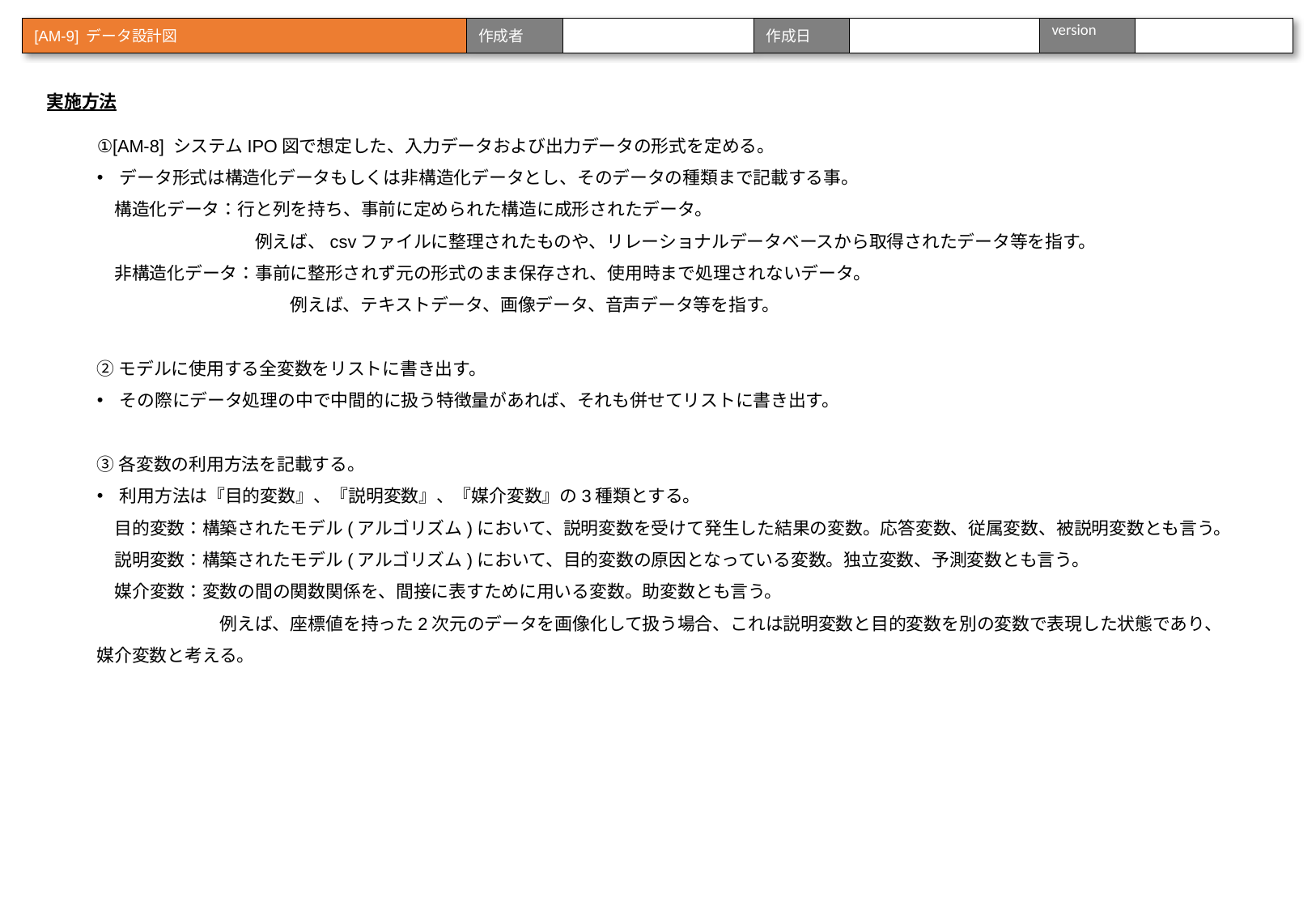

| [AM-9] データ設計図 | 作成者 |  | 作成日 |  | version |  |
| --- | --- | --- | --- | --- | --- | --- |
実施方法
①[AM-8] システムIPO図で想定した、入力データおよび出力データの形式を定める。
データ形式は構造化データもしくは非構造化データとし、そのデータの種類まで記載する事。
　構造化データ：行と列を持ち、事前に定められた構造に成形されたデータ。
　　　　　　　　　例えば、csvファイルに整理されたものや、リレーショナルデータベースから取得されたデータ等を指す。
　非構造化データ：事前に整形されず元の形式のまま保存され、使用時まで処理されないデータ。
　　　　　　　　　　　例えば、テキストデータ、画像データ、音声データ等を指す。

②モデルに使用する全変数をリストに書き出す。
その際にデータ処理の中で中間的に扱う特徴量があれば、それも併せてリストに書き出す。

③各変数の利用方法を記載する。
利用方法は『目的変数』、『説明変数』、『媒介変数』の3種類とする。
　目的変数：構築されたモデル(アルゴリズム)において、説明変数を受けて発生した結果の変数。応答変数、従属変数、被説明変数とも言う。
　説明変数：構築されたモデル(アルゴリズム)において、目的変数の原因となっている変数。独立変数、予測変数とも言う。
　媒介変数：変数の間の関数関係を、間接に表すために用いる変数。助変数とも言う。
　　　　　　　例えば、座標値を持った2次元のデータを画像化して扱う場合、これは説明変数と目的変数を別の変数で表現した状態であり、媒介変数と考える。